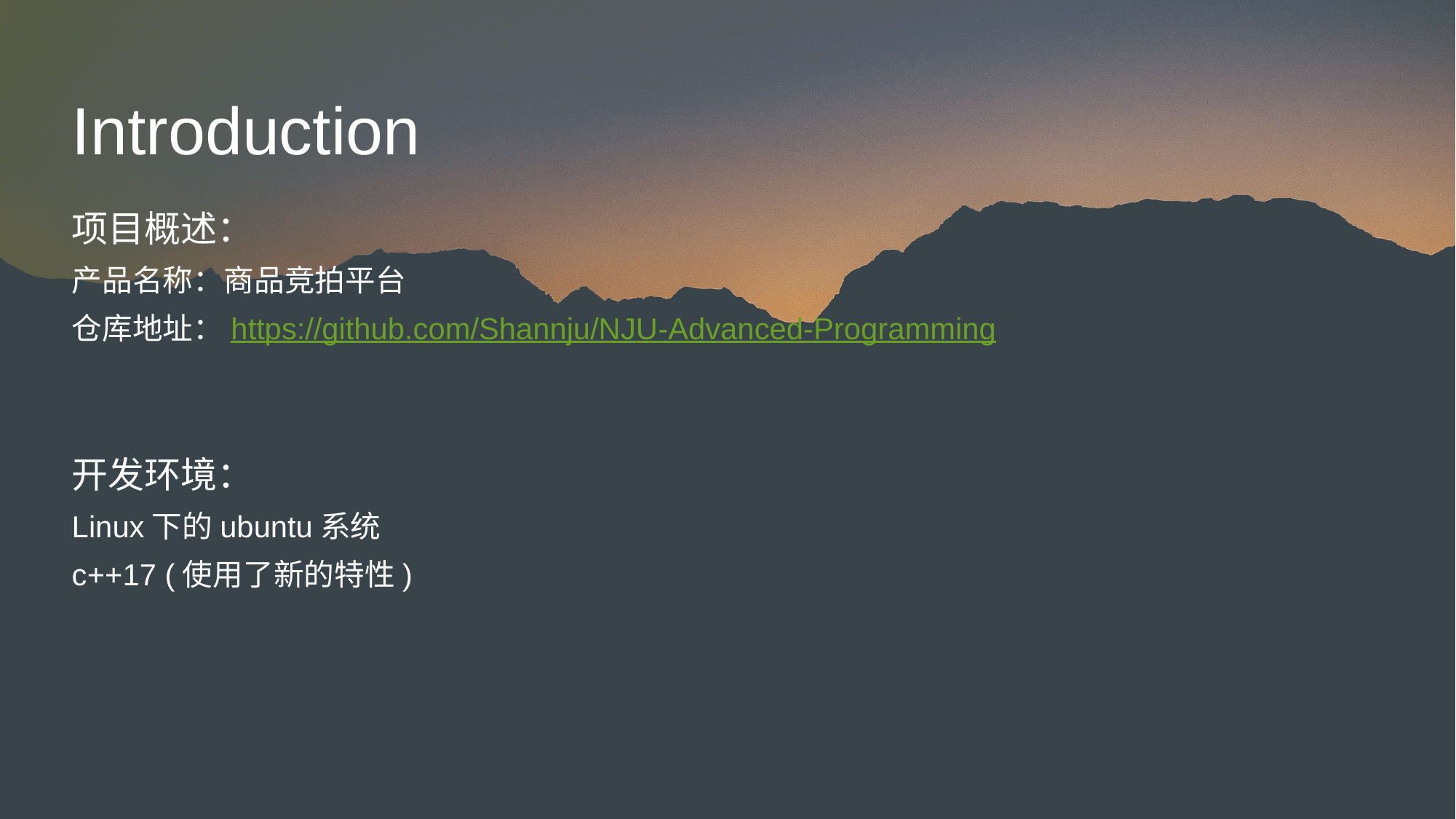

# Introduction
项目概述：
产品名称：商品竞拍平台
仓库地址：https://github.com/Shannju/NJU-Advanced-Programming

开发环境：
Linux下的ubuntu系统
c++17 (使用了新的特性)